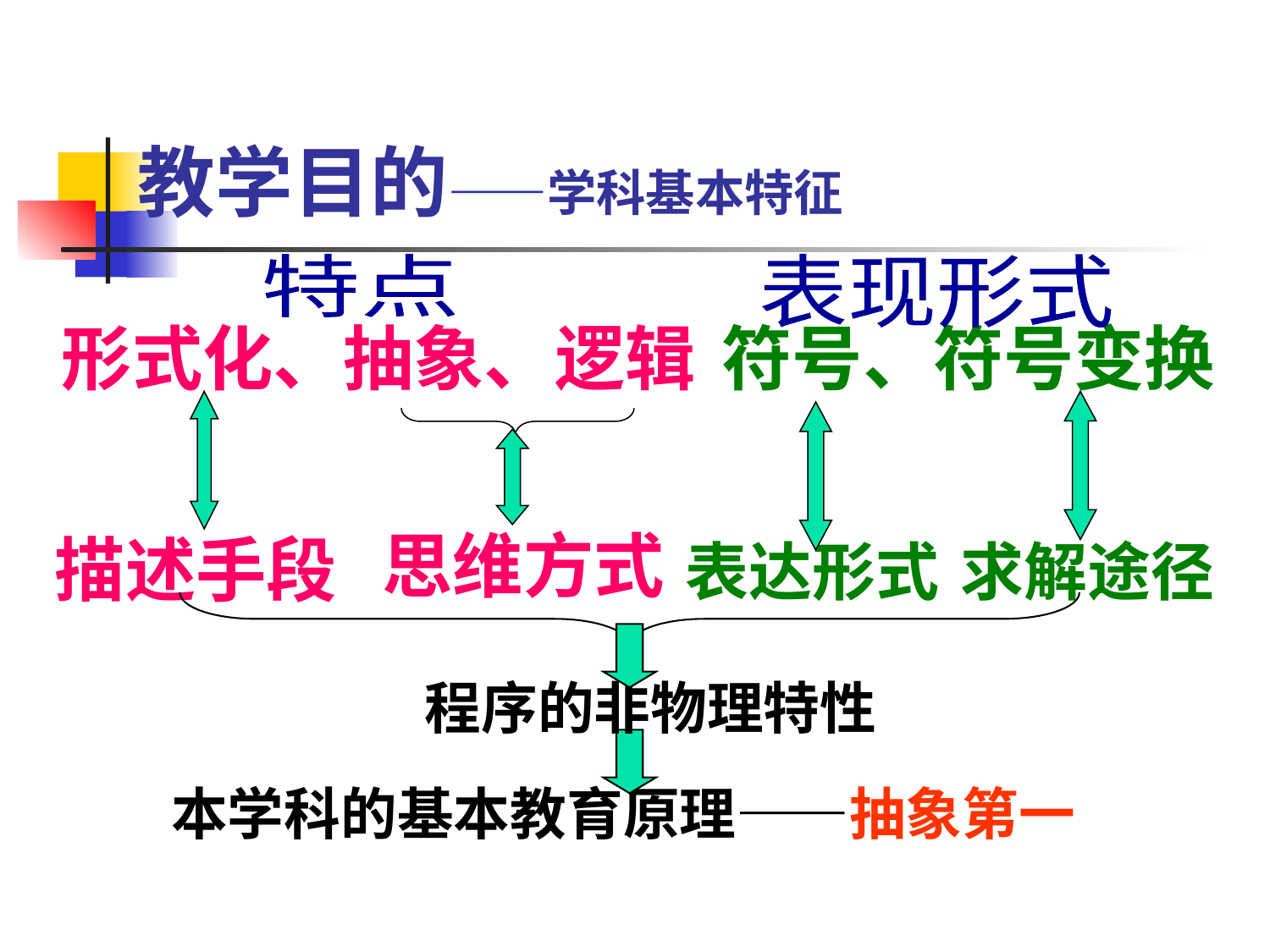

# 教学目的——学科基本特征
特点
表现形式
形式化、抽象、逻辑
符号、符号变换

描述手段

求解途径

表达形式

思维方式

程序的非物理特性

本学科的基本教育原理——抽象第一